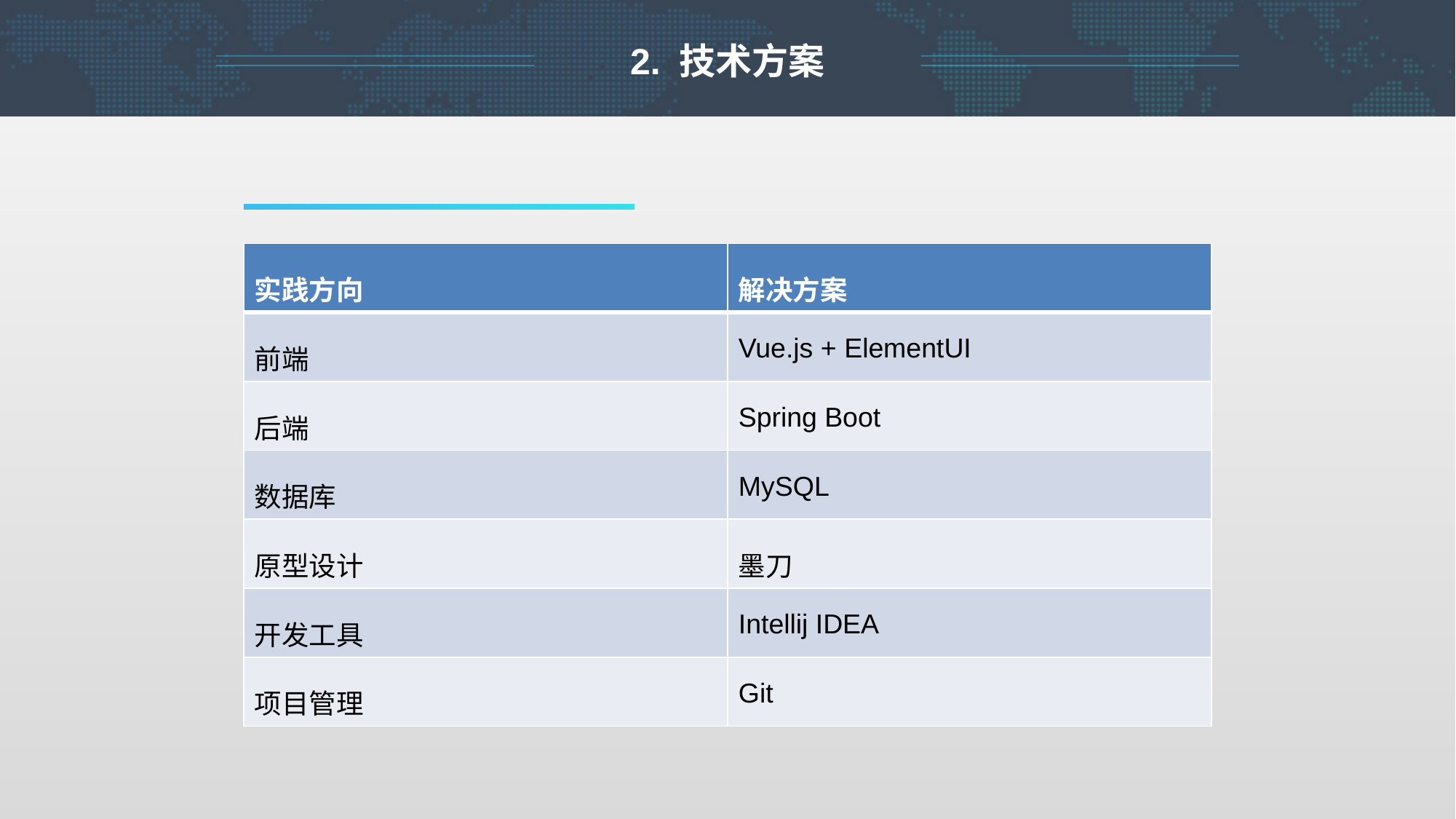

2. 技术方案

| 实践方向 | 解决方案 |
| --- | --- |
| 前端 | Vue.js + ElementUI |
| 后端 | Spring Boot |
| 数据库 | MySQL |
| 原型设计 | 墨刀 |
| 开发工具 | Intellij IDEA |
| 项目管理 | Git |